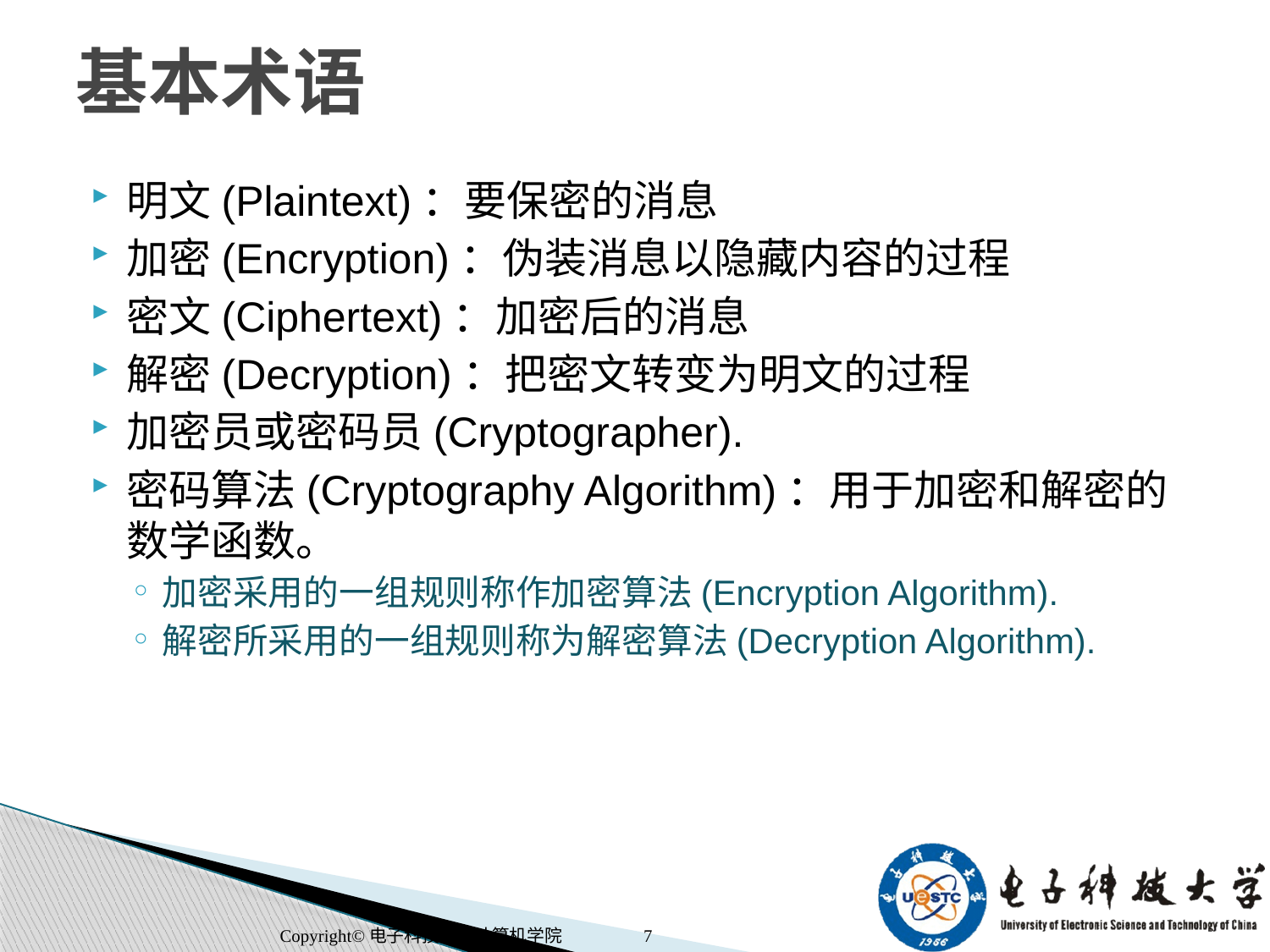

# 基本术语
明文(Plaintext)：要保密的消息
加密(Encryption)：伪装消息以隐藏内容的过程
密文(Ciphertext)：加密后的消息
解密(Decryption)：把密文转变为明文的过程
加密员或密码员(Cryptographer).
密码算法(Cryptography Algorithm)：用于加密和解密的数学函数。
加密采用的一组规则称作加密算法(Encryption Algorithm).
解密所采用的一组规则称为解密算法(Decryption Algorithm).

Copyright©电子科技大学计算机学院
7